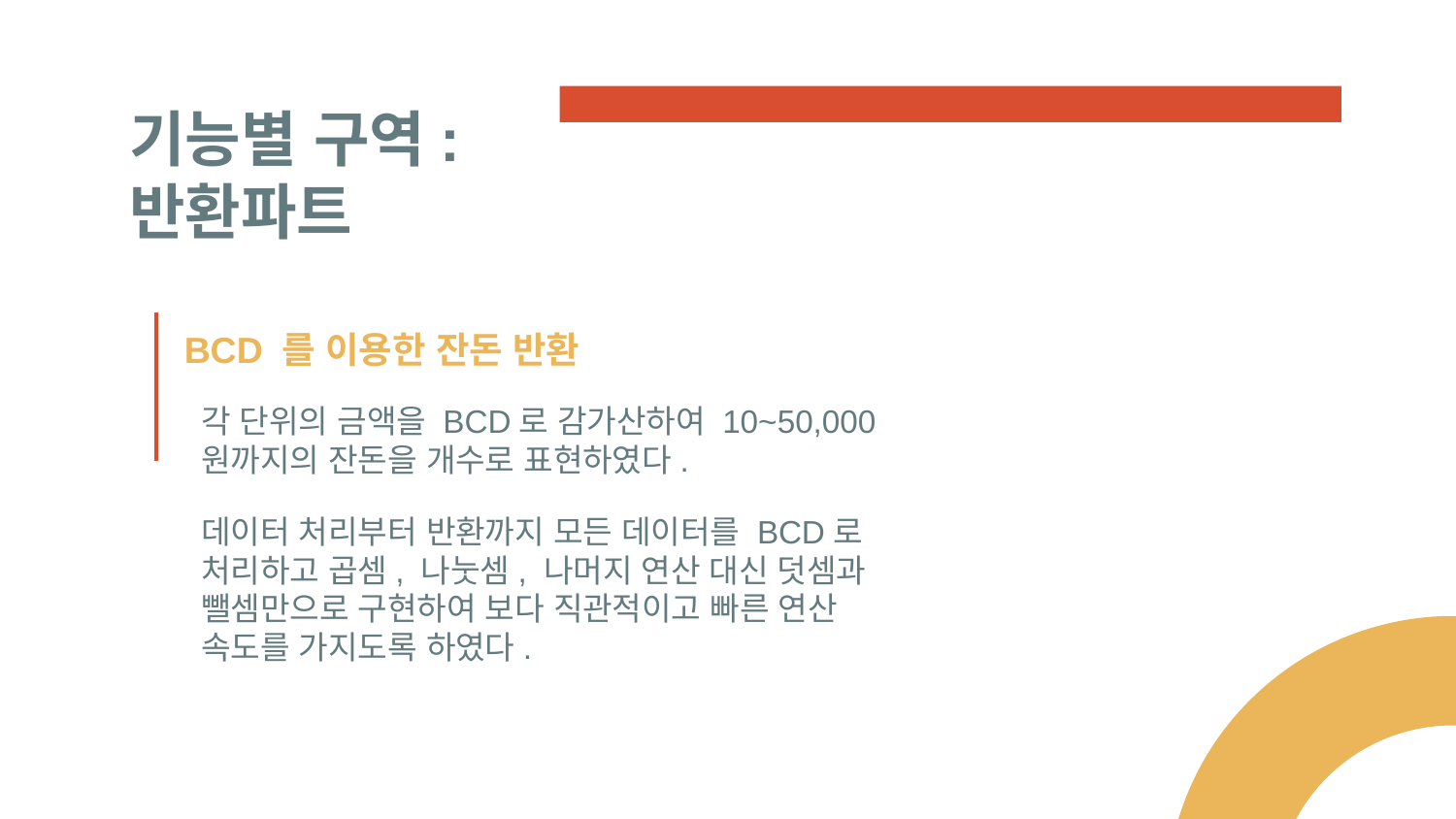

# 기능별 구역: 반환파트

BCD 를 이용한 잔돈 반환
각 단위의 금액을 BCD로 감가산하여 10~50,000원까지의 잔돈을 개수로 표현하였다.
데이터 처리부터 반환까지 모든 데이터를 BCD로 처리하고 곱셈, 나눗셈, 나머지 연산 대신 덧셈과 뺄셈만으로 구현하여 보다 직관적이고 빠른 연산 속도를 가지도록 하였다.